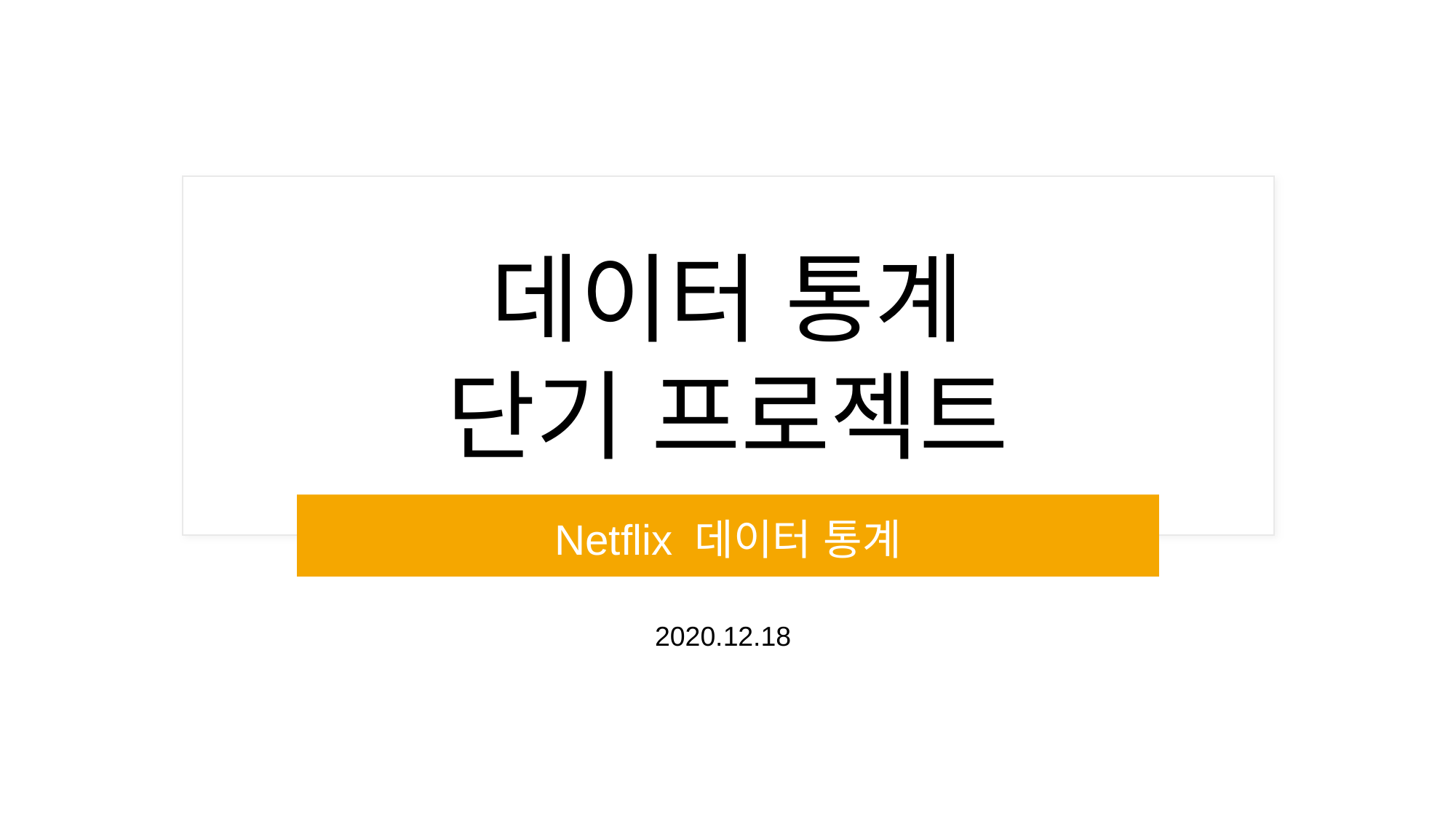

# 데이터 통계 단기 프로젝트
Netflix 데이터 통계
2020.12.18